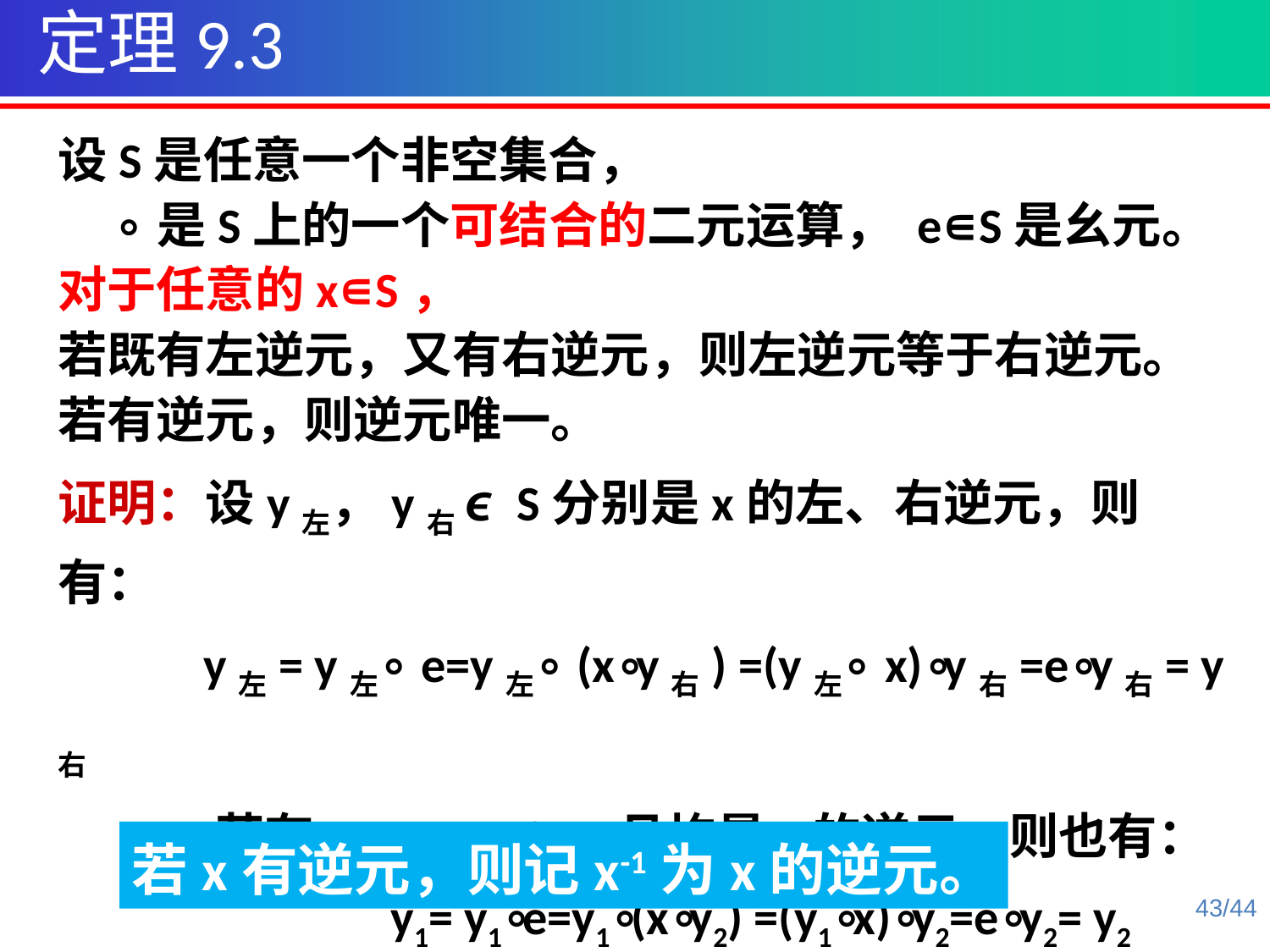

定理9.3
设S是任意一个非空集合，
     ∘是S上的一个可结合的二元运算， e∊S是幺元。
对于任意的x∊S，
若既有左逆元，又有右逆元，则左逆元等于右逆元。
若有逆元，则逆元唯一。
证明：设y左，y右∊S分别是x的左、右逆元，则有：
             y左= y左∘e=y左∘(x∘y右) =(y左∘x)∘y右=e∘y右= y右
             若有y1， y2∊S ，且均是x的逆元，则也有：		      y1= y1∘e=y1∘(x∘y2) =(y1∘x)∘y2=e∘y2= y2
若x有逆元，则记x-1为x的逆元。
43/44